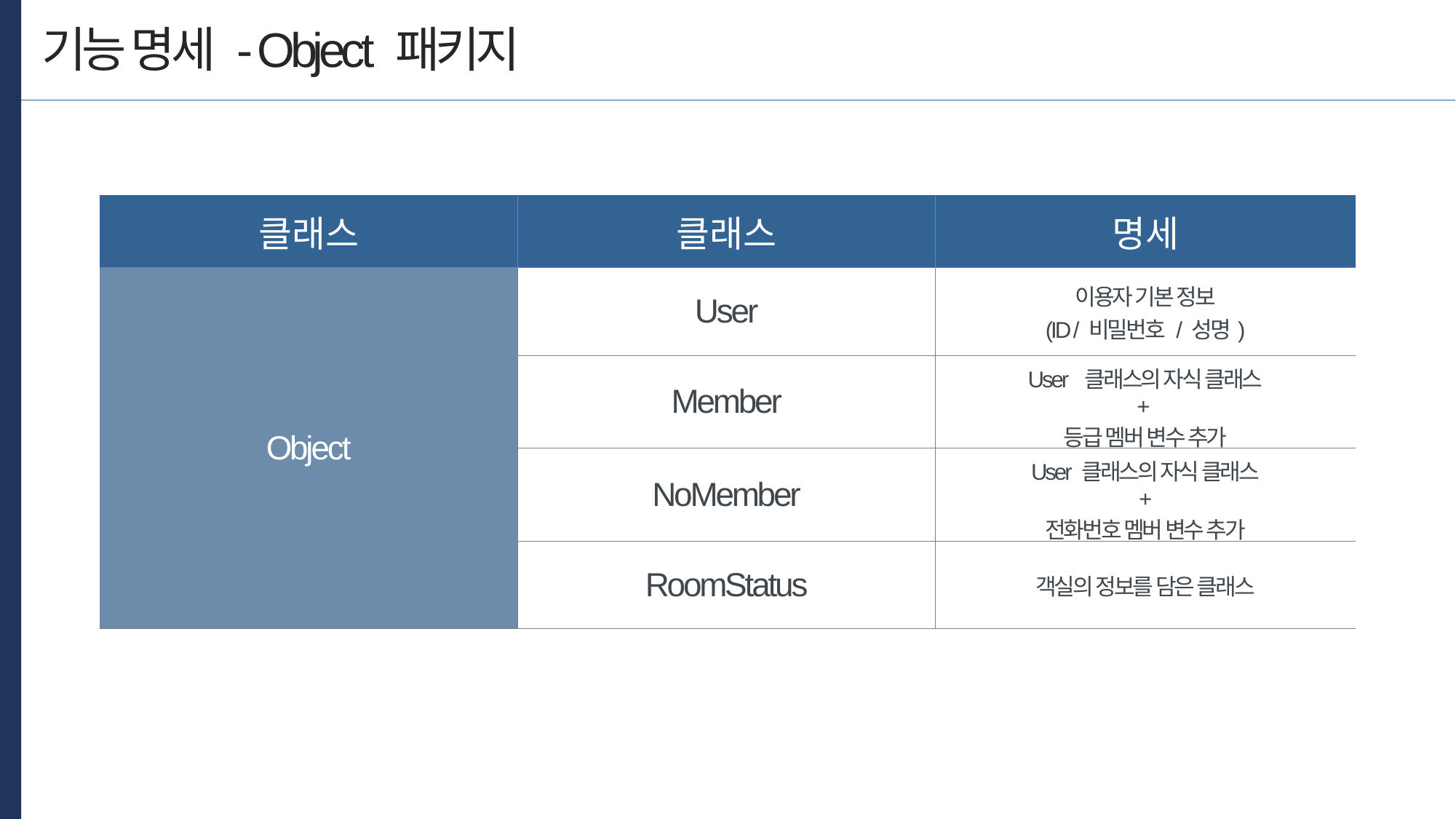

기능 명세 - Object 패키지
| 클래스 | 클래스 | 명세 |
| --- | --- | --- |
| Object | User | 이용자 기본 정보 (ID / 비밀번호 / 성명) |
|  | Member | User 클래스의 자식 클래스 + 등급 멤버 변수 추가 |
|  | NoMember | User 클래스의 자식 클래스 + 전화번호 멤버 변수 추가 |
|  | RoomStatus | 객실의 정보를 담은 클래스 |